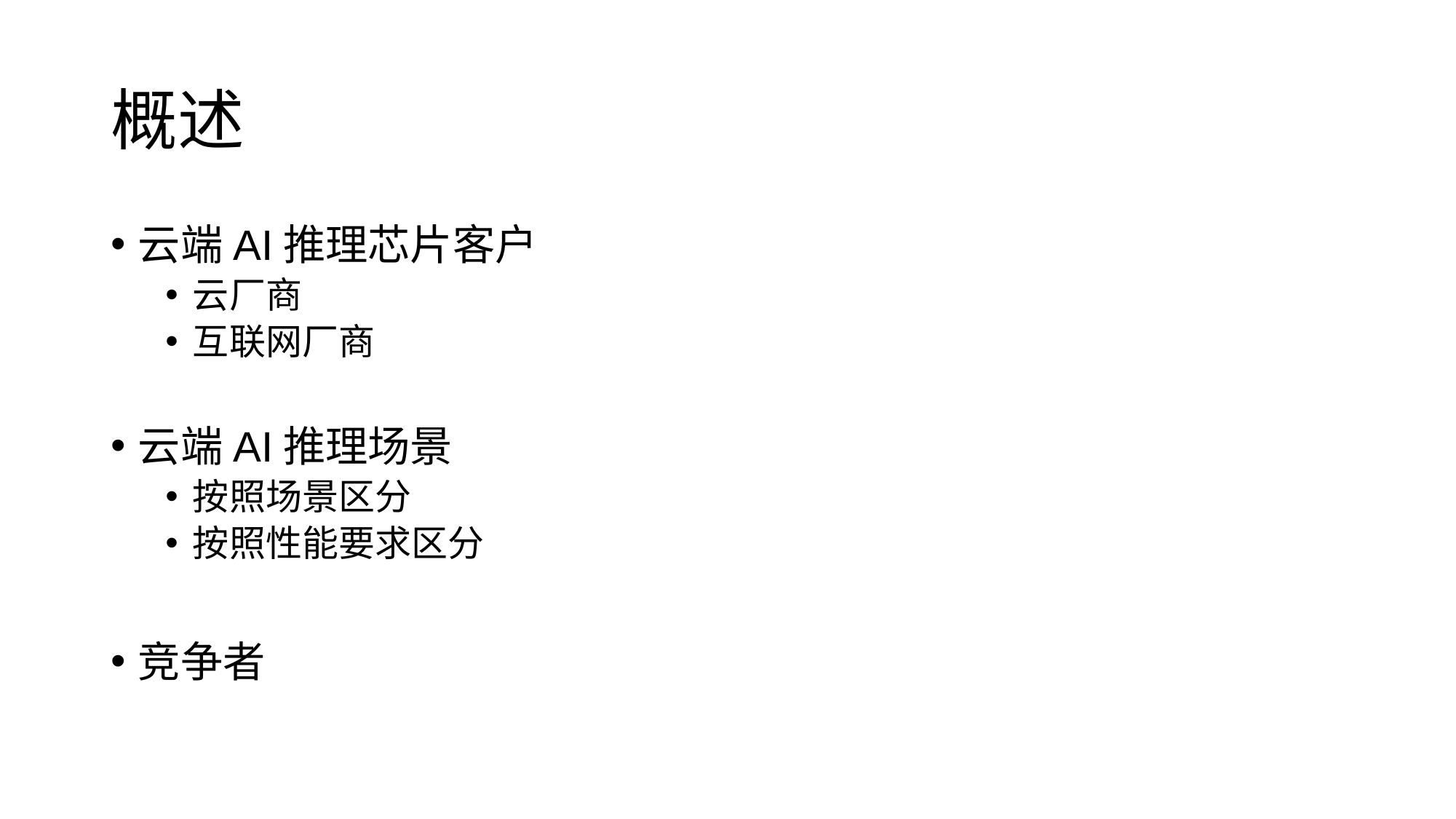

# 概述
云端AI推理芯片客户
云厂商
互联网厂商

云端AI推理场景
按照场景区分
按照性能要求区分

竞争者